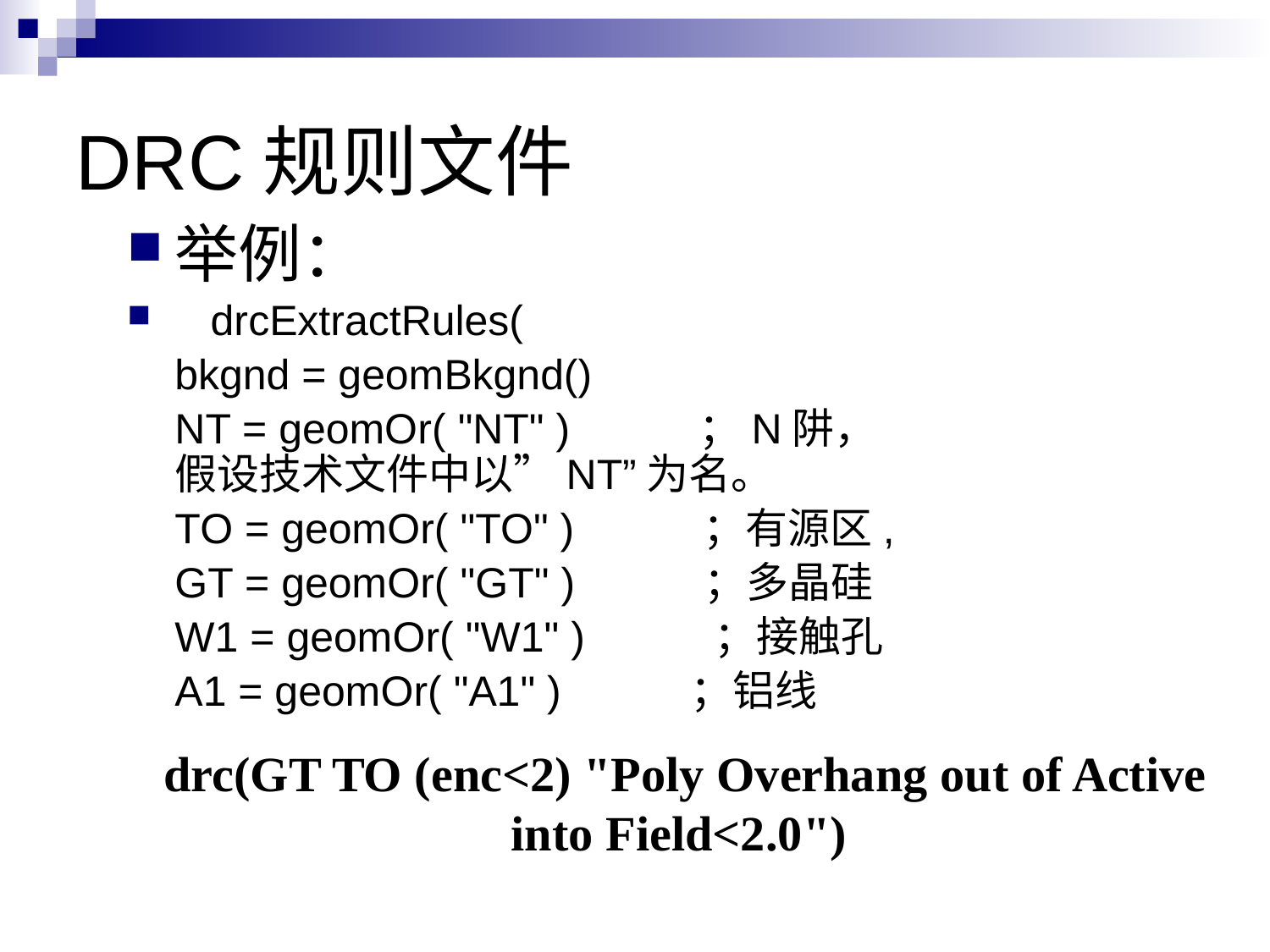

# DRC规则文件
举例：
   drcExtractRules(
    bkgnd = geomBkgnd()
    NT = geomOr( "NT" )          ；N阱，假设技术文件中以”NT”为名。
    TO = geomOr( "TO" )          ；有源区,
    GT = geomOr( "GT" )          ；多晶硅
    W1 = geomOr( "W1" )          ；接触孔
    A1 = geomOr( "A1" )          ；铝线
drc(GT TO (enc<2) "Poly Overhang out of Active into Field<2.0")